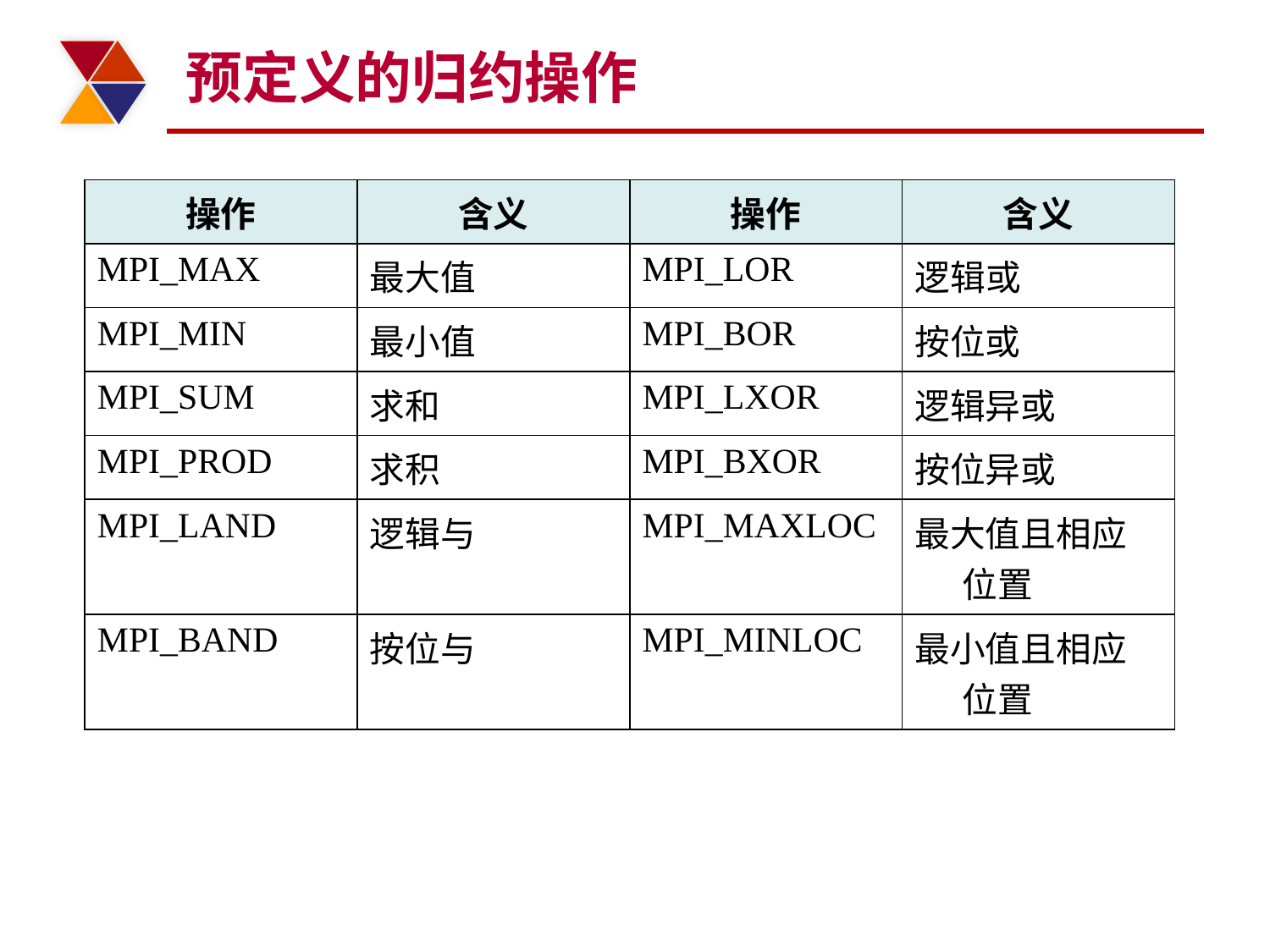

# 预定义的归约操作
| 操作 | 含义 | 操作 | 含义 |
| --- | --- | --- | --- |
| MPI\_MAX | 最大值 | MPI\_LOR | 逻辑或 |
| MPI\_MIN | 最小值 | MPI\_BOR | 按位或 |
| MPI\_SUM | 求和 | MPI\_LXOR | 逻辑异或 |
| MPI\_PROD | 求积 | MPI\_BXOR | 按位异或 |
| MPI\_LAND | 逻辑与 | MPI\_MAXLOC | 最大值且相应位置 |
| MPI\_BAND | 按位与 | MPI\_MINLOC | 最小值且相应位置 |